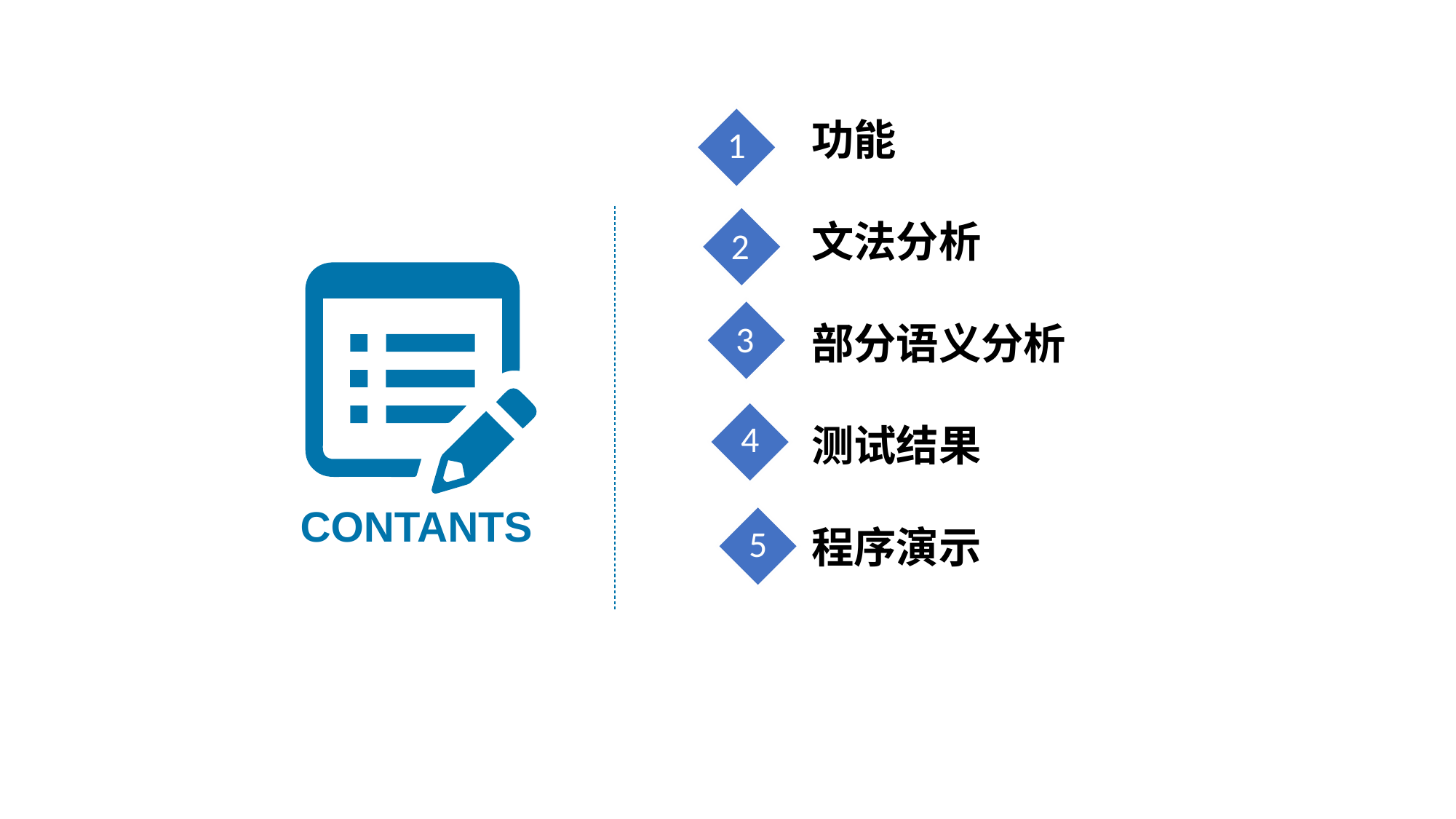

1
功能

文法分析

部分语义分析

测试结果

程序演示

2

3

4
CONTANTS

5